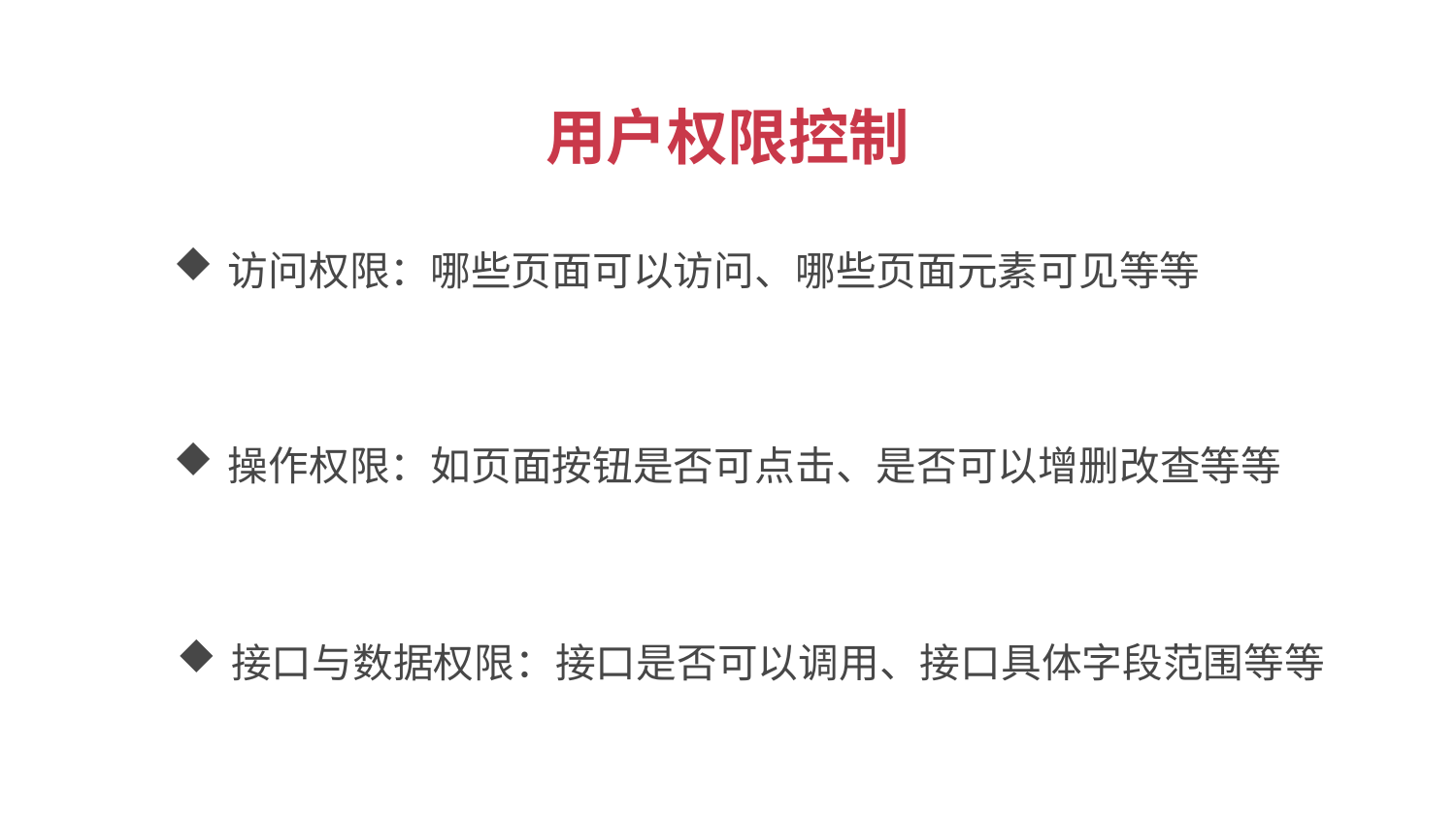

用户权限控制
访问权限：哪些页面可以访问、哪些页面元素可见等等
操作权限：如页面按钮是否可点击、是否可以增删改查等等
接口与数据权限：接口是否可以调用、接口具体字段范围等等